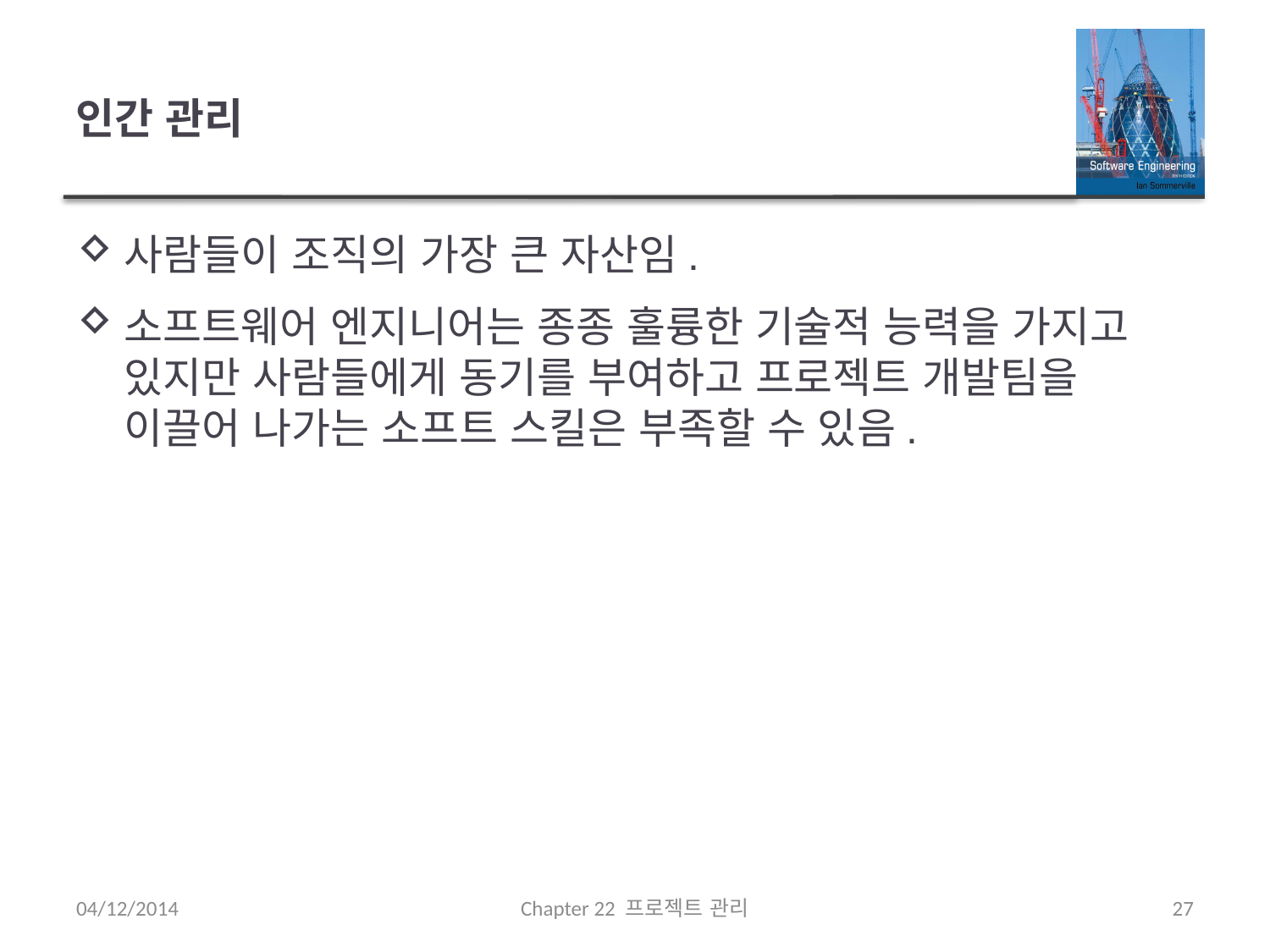

# 인간 관리
사람들이 조직의 가장 큰 자산임.
소프트웨어 엔지니어는 종종 훌륭한 기술적 능력을 가지고 있지만 사람들에게 동기를 부여하고 프로젝트 개발팀을 이끌어 나가는 소프트 스킬은 부족할 수 있음.
04/12/2014
Chapter 22 프로젝트 관리
27